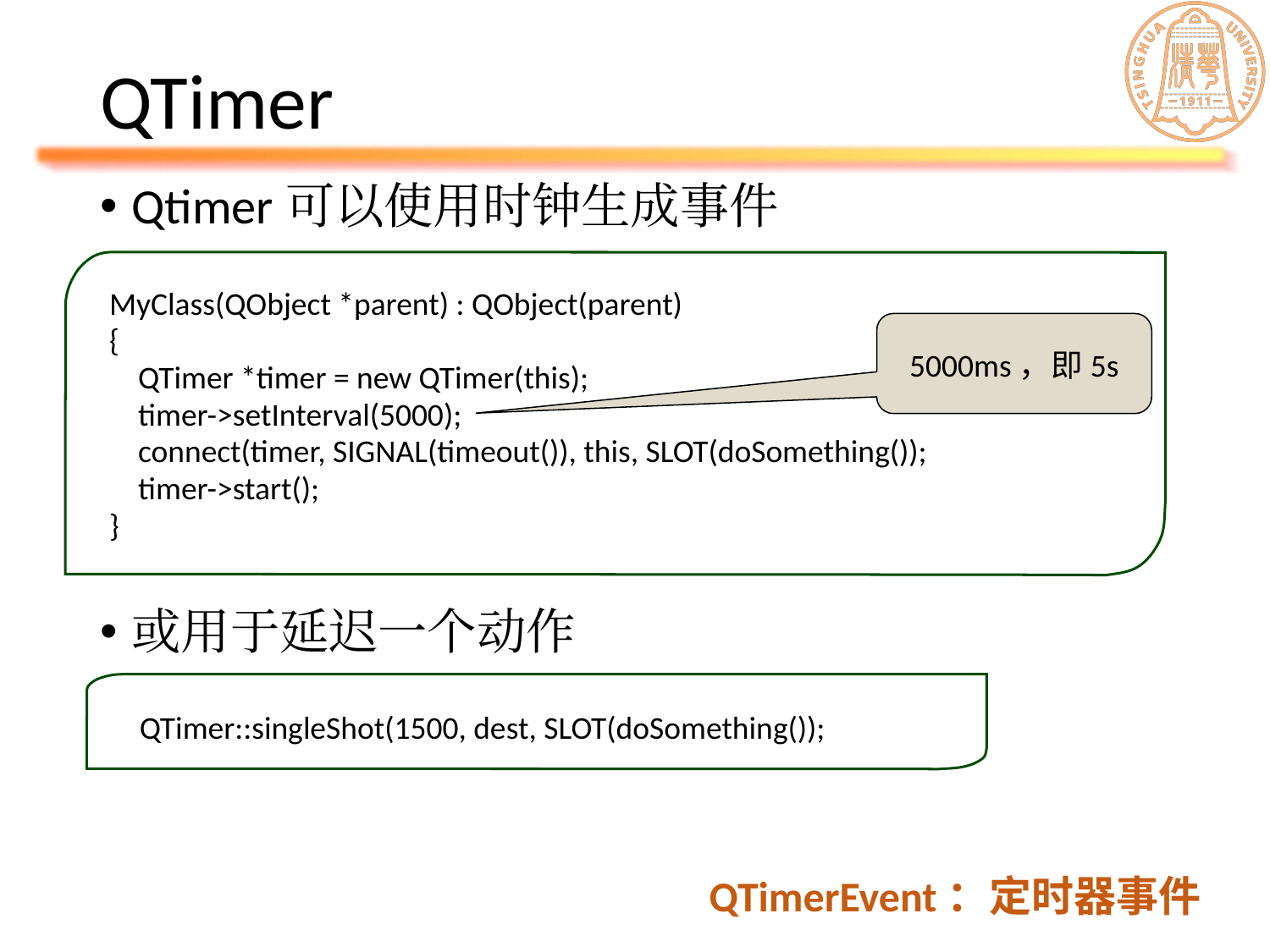

# QTimer
Qtimer可以使用时钟生成事件

或用于延迟一个动作

MyClass(QObject *parent) : QObject(parent)
{
    QTimer *timer = new QTimer(this);
    timer->setInterval(5000);
    connect(timer, SIGNAL(timeout()), this, SLOT(doSomething());
    timer->start();
}
5000ms，即5s

QTimer::singleShot(1500, dest, SLOT(doSomething());
QTimerEvent：定时器事件